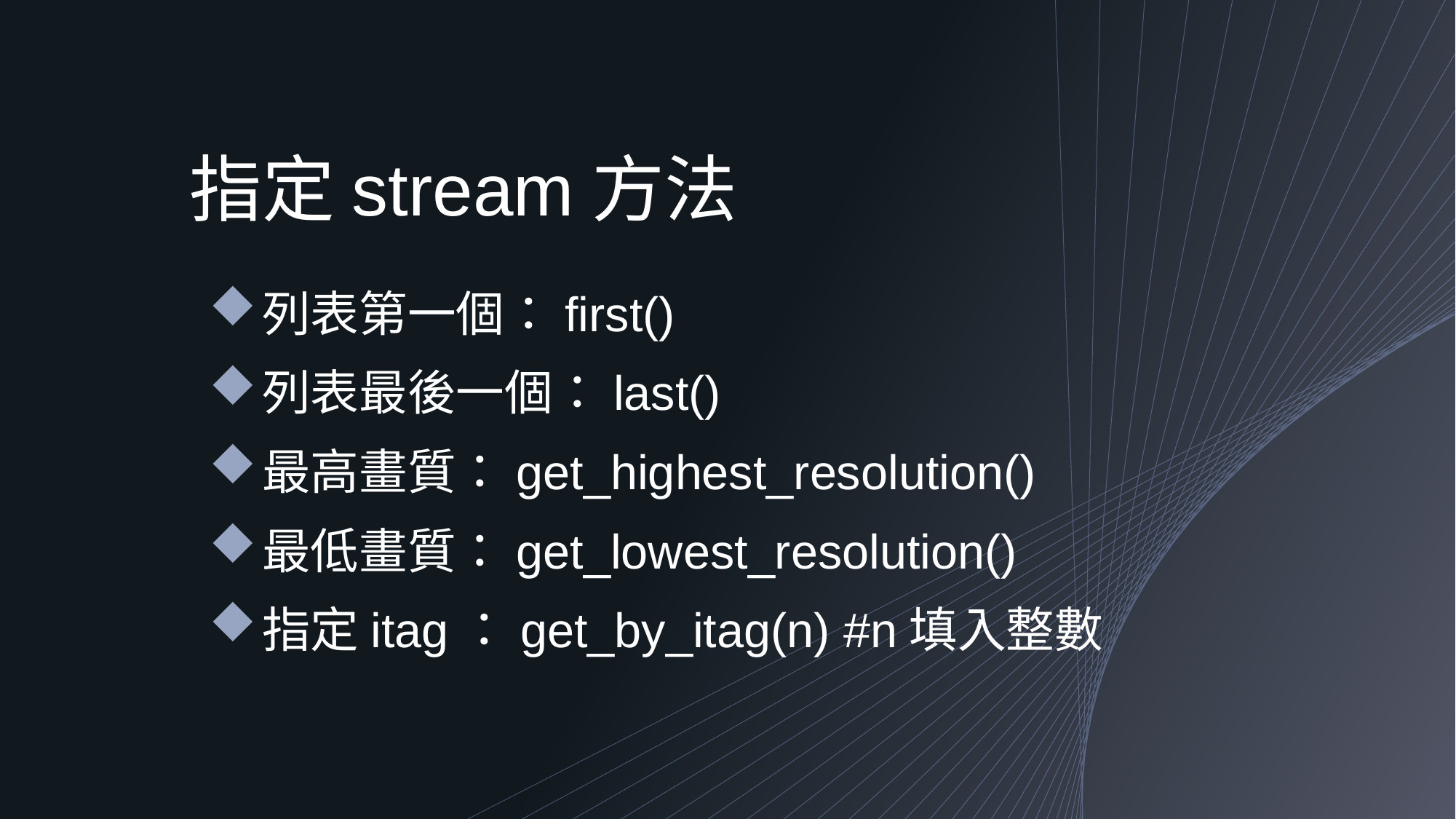

# 指定stream方法
列表第一個：first()
列表最後一個：last()
最高畫質：get_highest_resolution()
最低畫質：get_lowest_resolution()
指定itag：get_by_itag(n) #n填入整數